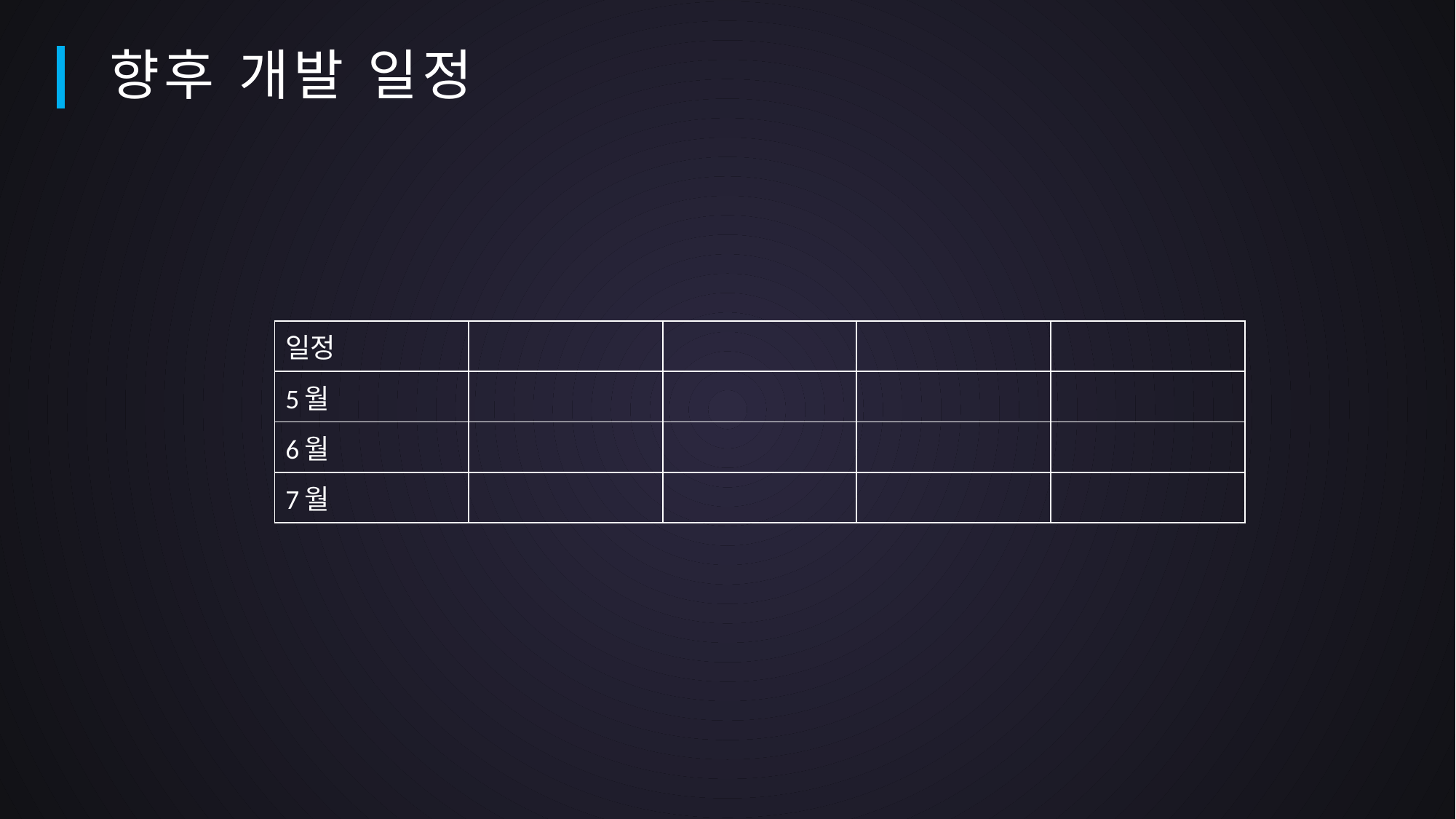

향후 개발 일정

| 일정 |  |  |  |  |
| --- | --- | --- | --- | --- |
| 5월 |  |  |  |  |
| 6월 |  |  |  |  |
| 7월 |  |  |  |  |